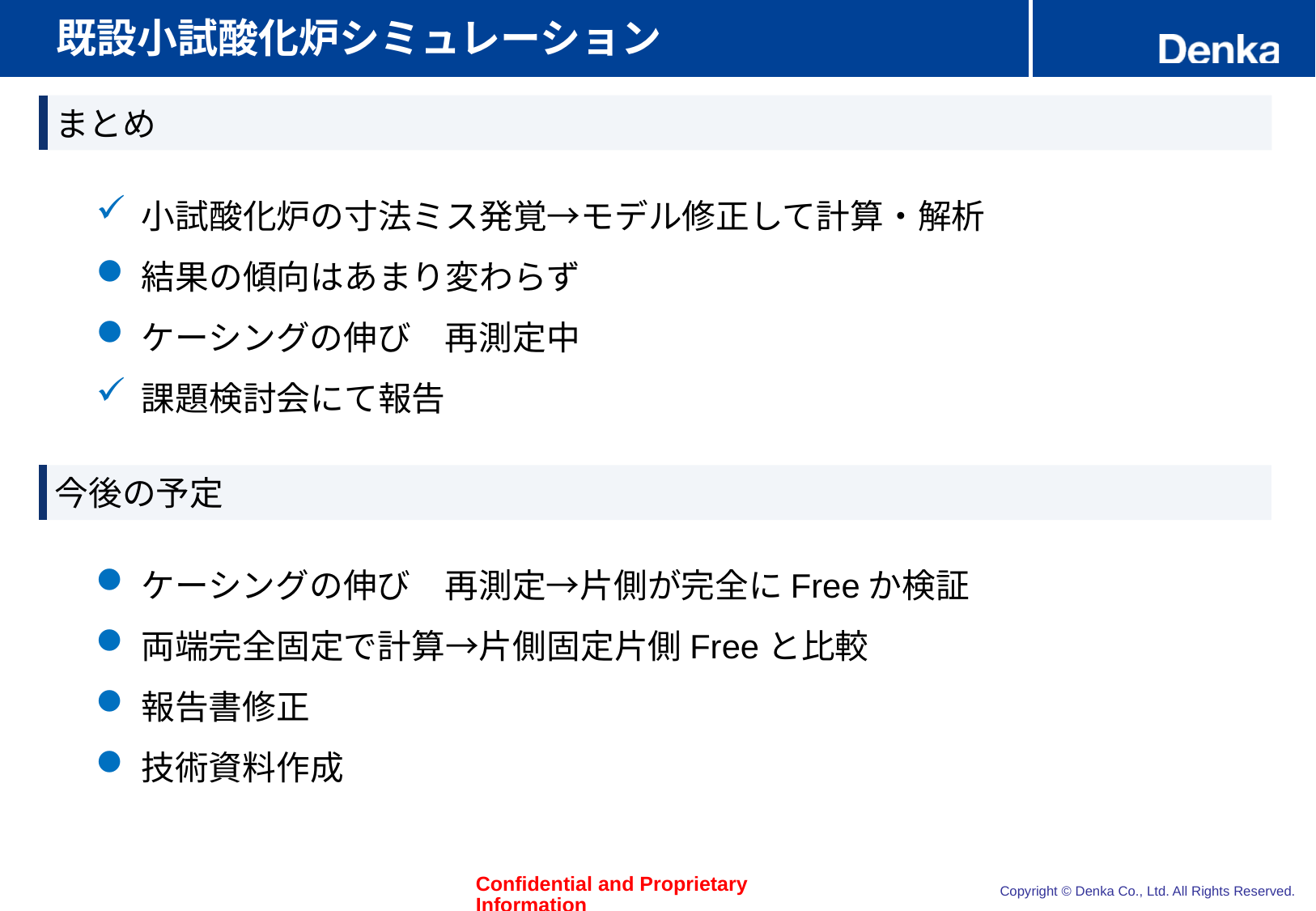

# 既設小試酸化炉シミュレーション
まとめ

小試酸化炉の寸法ミス発覚→モデル修正して計算・解析
結果の傾向はあまり変わらず
ケーシングの伸び　再測定中
課題検討会にて報告
今後の予定

ケーシングの伸び　再測定→片側が完全にFreeか検証
両端完全固定で計算→片側固定片側Freeと比較
報告書修正
技術資料作成